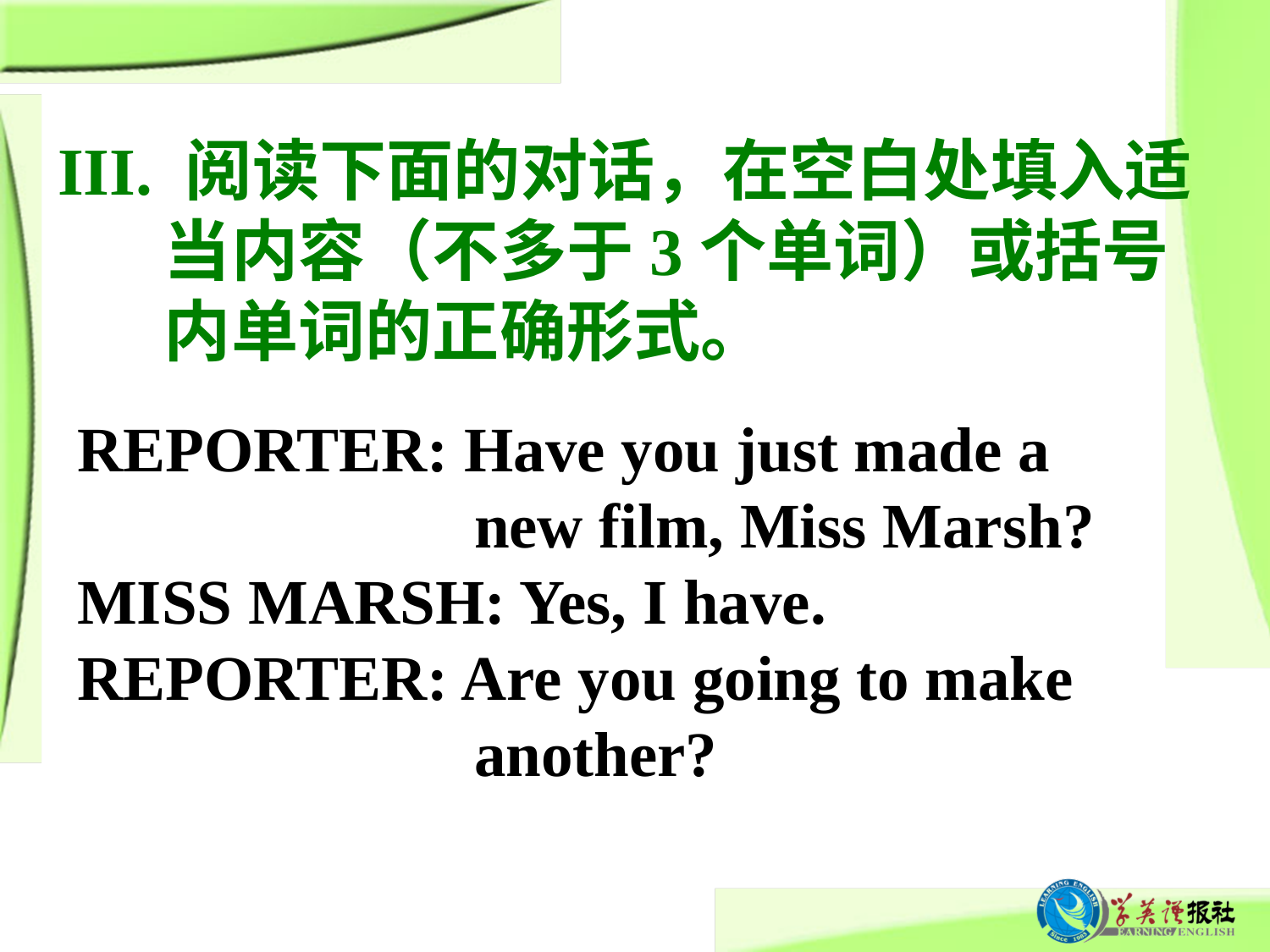

# III. 阅读下面的对话，在空白处填入适 当内容（不多于3个单词）或括号 内单词的正确形式。
REPORTER: Have you just made a
                         new film, Miss Marsh?
MISS MARSH: Yes, I have.
REPORTER: Are you going to make
                         another?